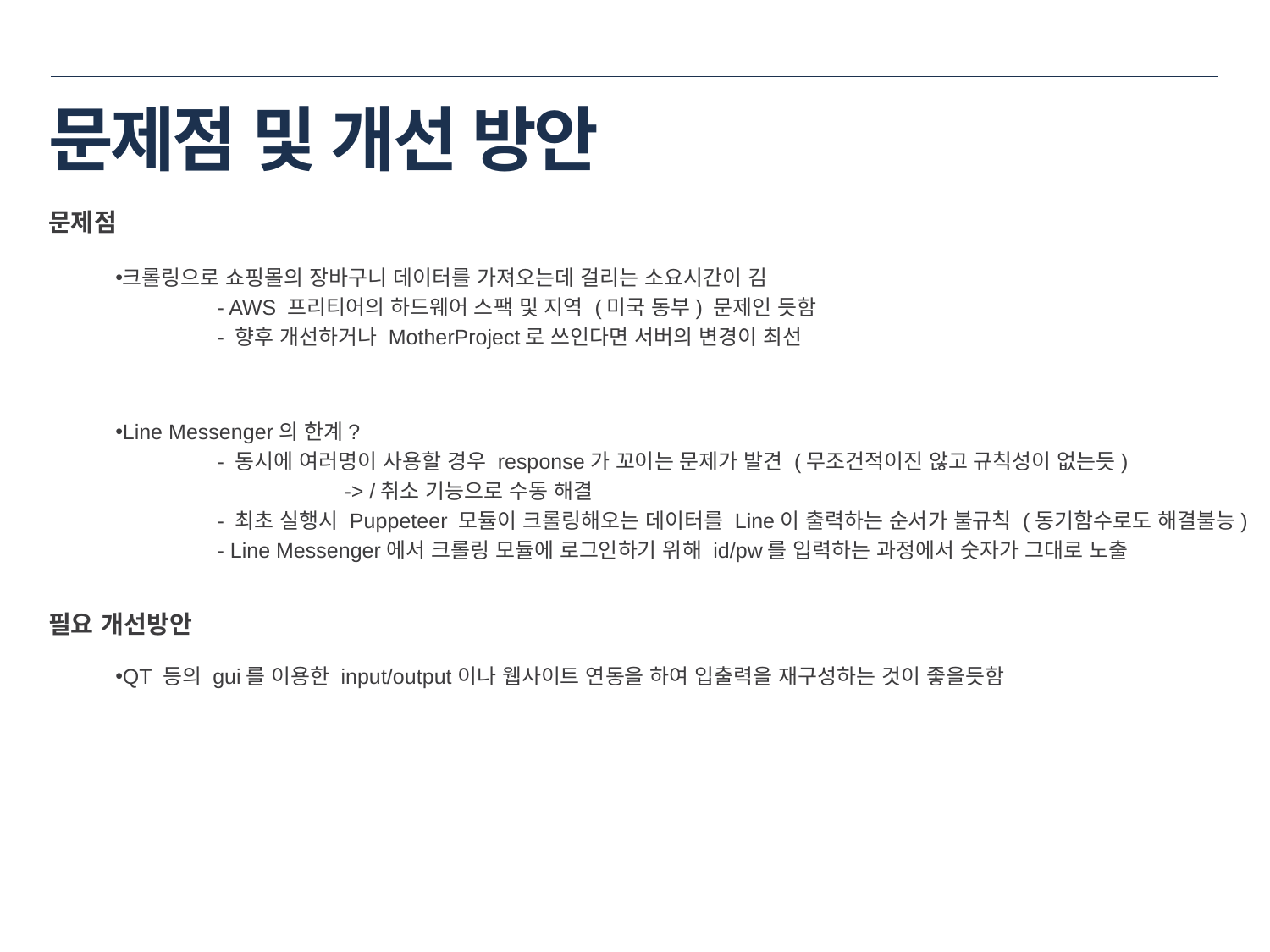

# 문제점 및 개선 방안
문제점
크롤링으로 쇼핑몰의 장바구니 데이터를 가져오는데 걸리는 소요시간이 김
	- AWS 프리티어의 하드웨어 스팩 및 지역 (미국 동부) 문제인 듯함
	- 향후 개선하거나 MotherProject로 쓰인다면 서버의 변경이 최선
Line Messenger의 한계?
	- 동시에 여러명이 사용할 경우 response가 꼬이는 문제가 발견 (무조건적이진 않고 규칙성이 없는듯)
		-> /취소 기능으로 수동 해결
 	- 최초 실행시 Puppeteer 모듈이 크롤링해오는 데이터를 Line이 출력하는 순서가 불규칙 (동기함수로도 해결불능)
	- Line Messenger에서 크롤링 모듈에 로그인하기 위해 id/pw를 입력하는 과정에서 숫자가 그대로 노출
필요 개선방안
QT 등의 gui를 이용한 input/output이나 웹사이트 연동을 하여 입출력을 재구성하는 것이 좋을듯함